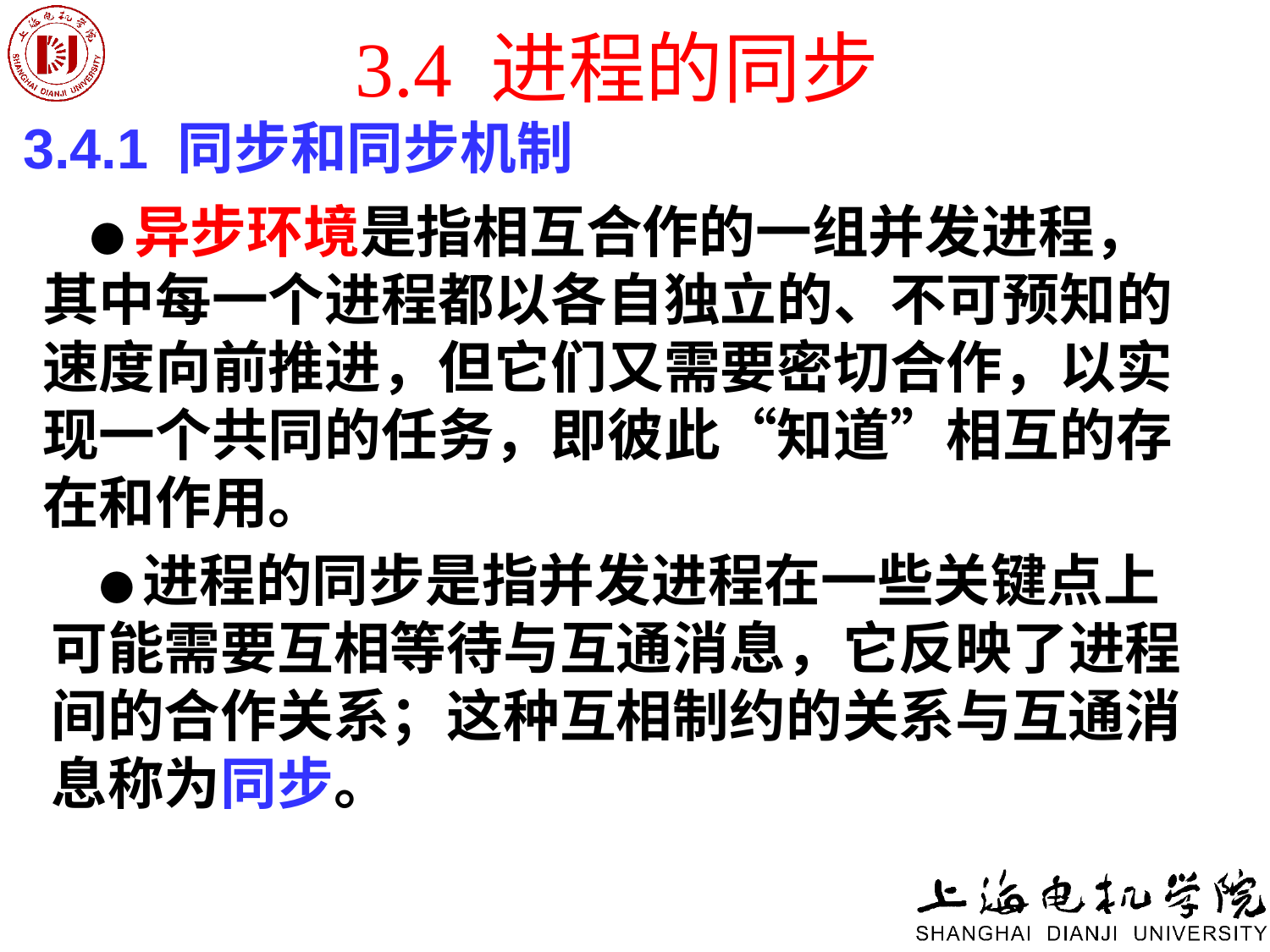

# 3.4 进程的同步
3.4.1 同步和同步机制
  ●异步环境是指相互合作的一组并发进程，其中每一个进程都以各自独立的、不可预知的速度向前推进，但它们又需要密切合作，以实现一个共同的任务，即彼此“知道”相互的存在和作用。
  ●进程的同步是指并发进程在一些关键点上可能需要互相等待与互通消息，它反映了进程间的合作关系；这种互相制约的关系与互通消息称为同步。